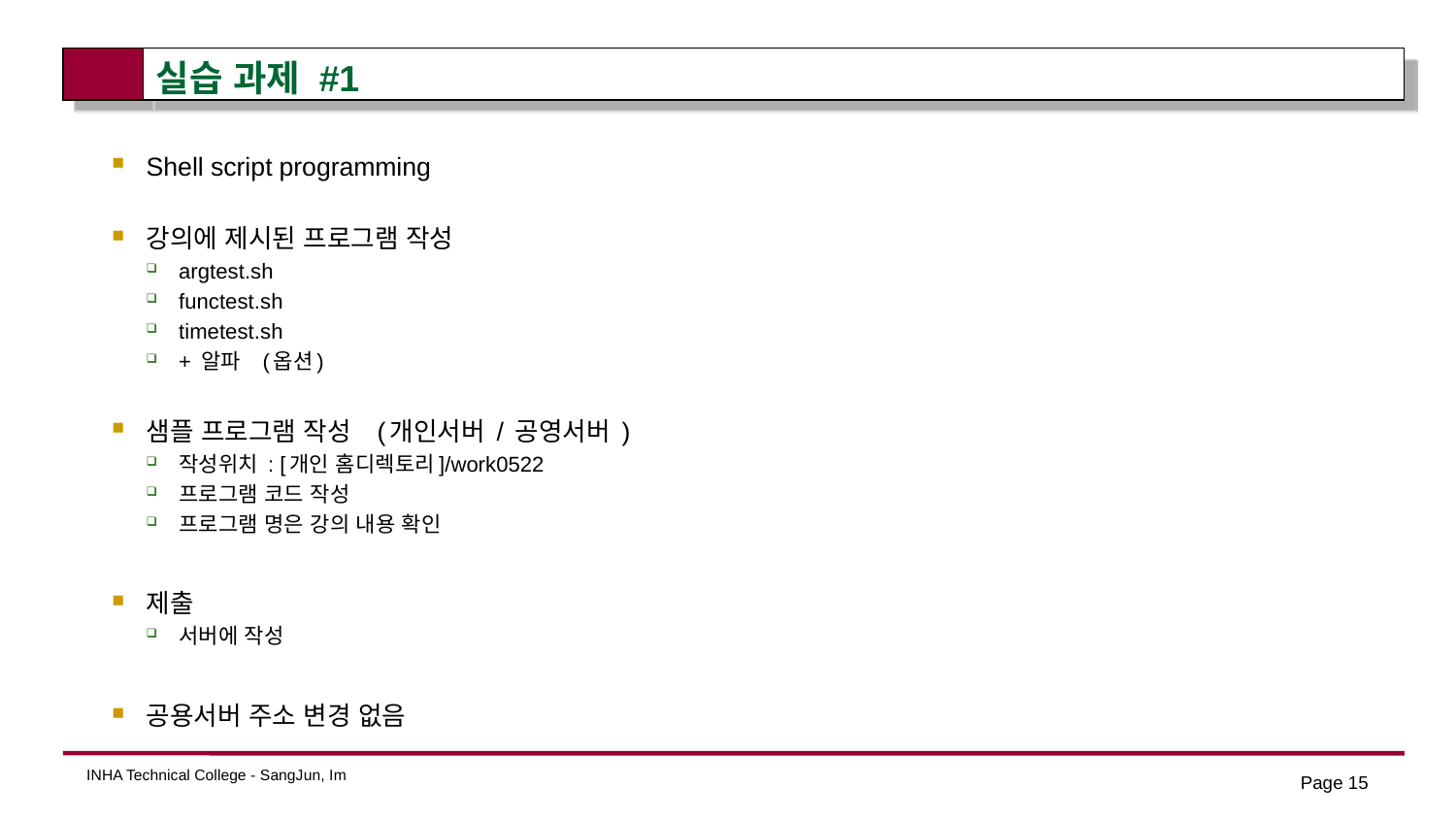

# 실습 과제 #1
Shell script programming

강의에 제시된 프로그램 작성
argtest.sh
functest.sh
timetest.sh
+ 알파   (옵션)

샘플 프로그램 작성   (개인서버 / 공영서버 )
작성위치 : [개인 홈디렉토리]/work0522
프로그램 코드 작성
프로그램 명은 강의 내용 확인

제출
서버에 작성

공용서버 주소 변경 없음

Page 15